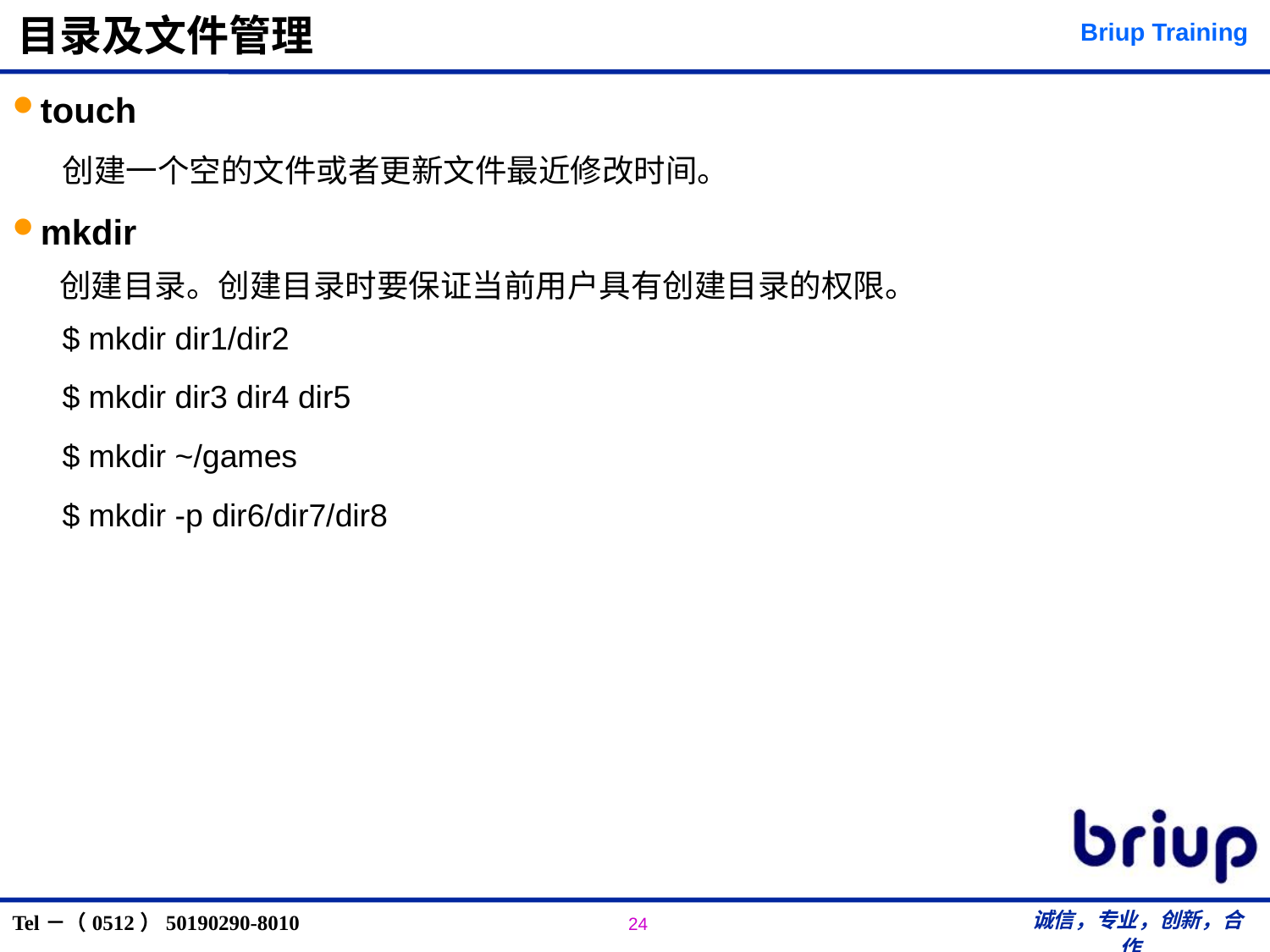

# 目录及文件管理
touch
创建一个空的文件或者更新文件最近修改时间。
mkdir
创建目录。创建目录时要保证当前用户具有创建目录的权限。
$ mkdir dir1/dir2
$ mkdir dir3 dir4 dir5
$ mkdir ~/games
$ mkdir -p dir6/dir7/dir8